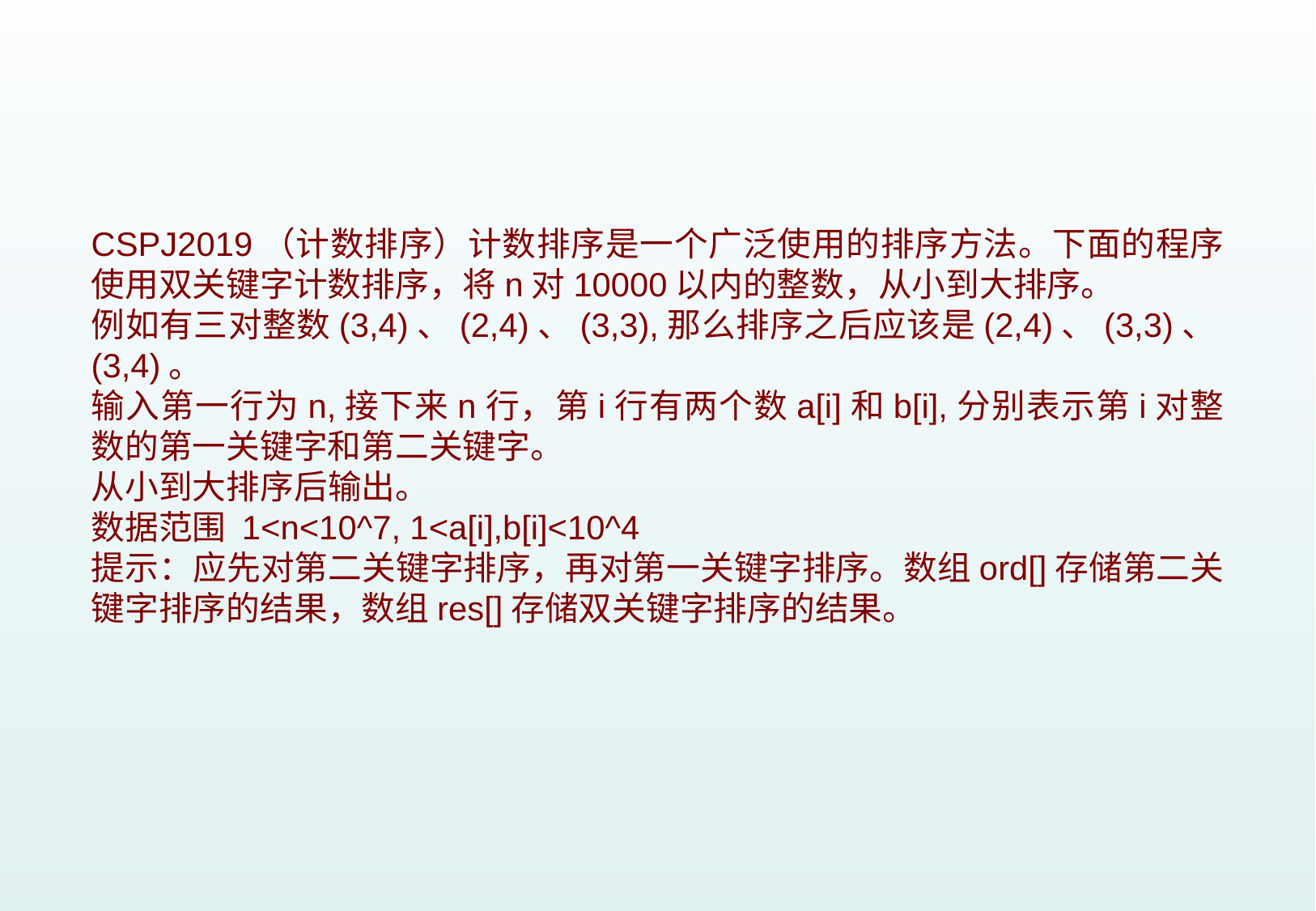

CSPJ2019（计数排序）计数排序是一个广泛使用的排序方法。下面的程序使用双关键字计数排序，将n对10000以内的整数，从小到大排序。
例如有三对整数(3,4)、(2,4)、(3,3),那么排序之后应该是(2,4)、(3,3)、(3,4)。
输入第一行为n,接下来n行，第i行有两个数a[i]和b[i],分别表示第i对整数的第一关键字和第二关键字。
从小到大排序后输出。
数据范围 1<n<10^7, 1<a[i],b[i]<10^4
提示：应先对第二关键字排序，再对第一关键字排序。数组ord[]存储第二关键字排序的结果，数组res[]存储双关键字排序的结果。